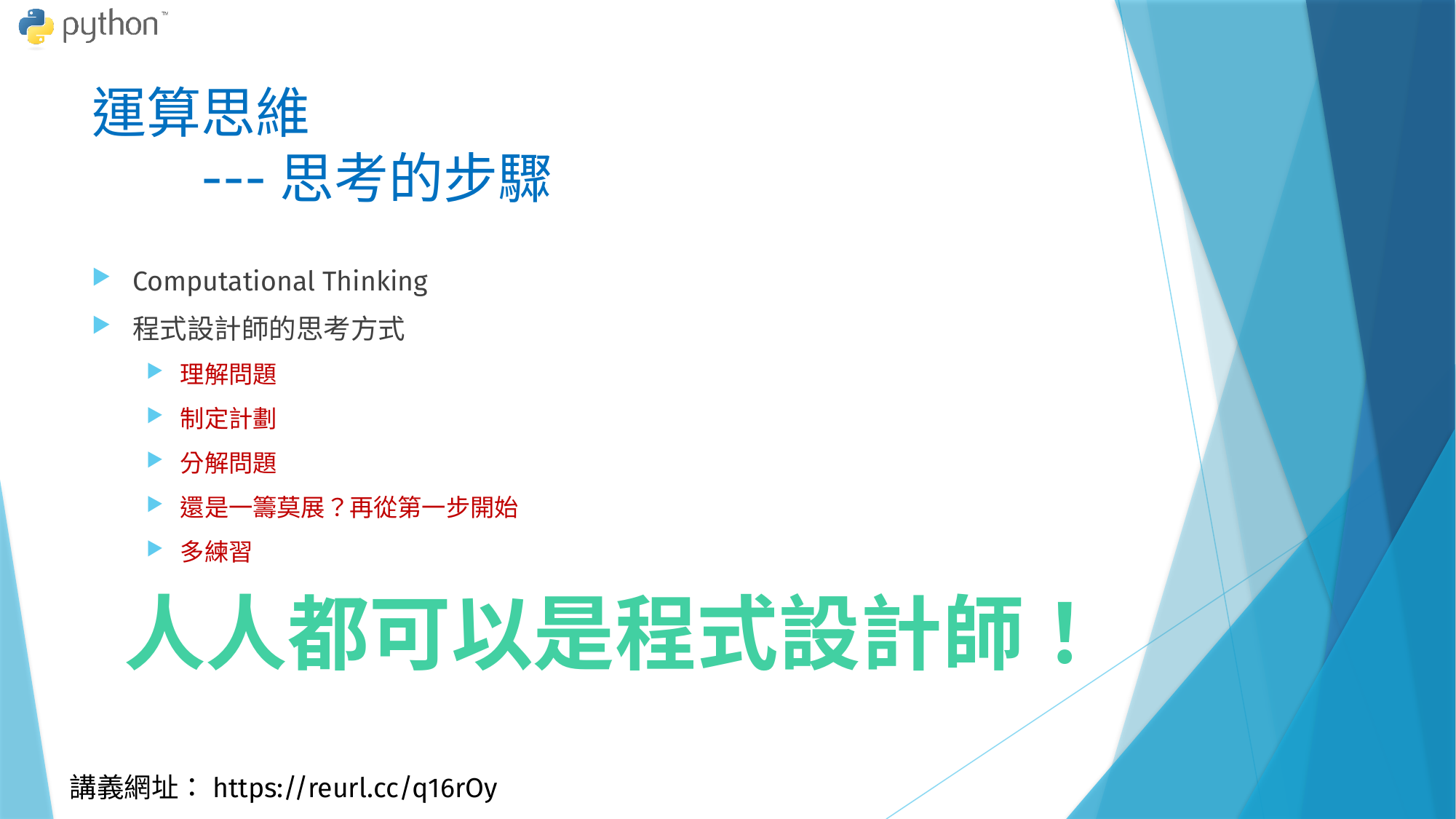

# 運算思維 ---思考的步驟
Computational Thinking
程式設計師的思考方式
理解問題
制定計劃
分解問題
還是一籌莫展？再從第一步開始
多練習
人人都可以是程式設計師！